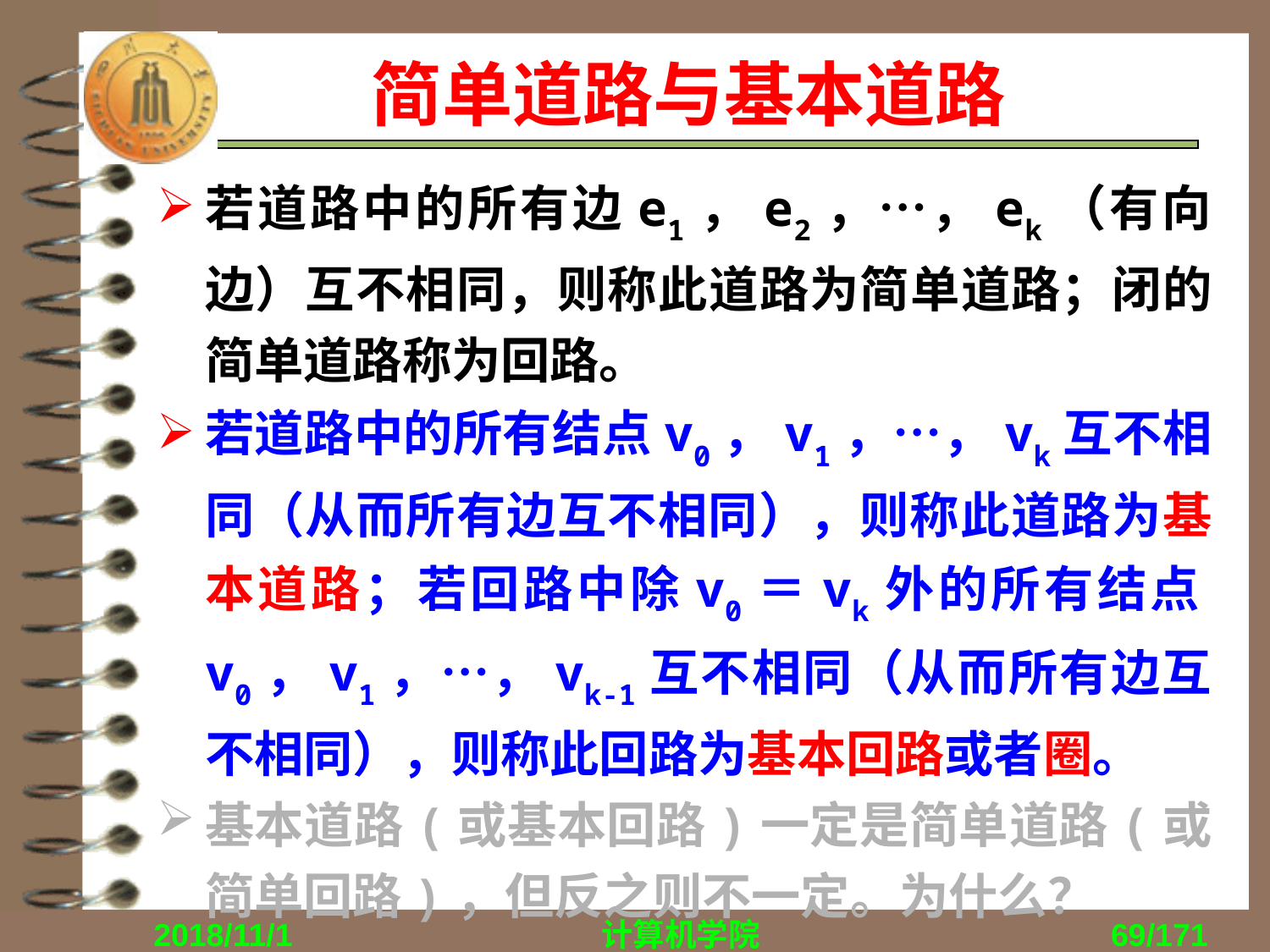

# 简单道路与基本道路
若道路中的所有边e1，e2，…，ek（有向边）互不相同，则称此道路为简单道路；闭的简单道路称为回路。
若道路中的所有结点v0，v1，…，vk互不相同（从而所有边互不相同），则称此道路为基本道路；若回路中除v0＝vk外的所有结点v0，v1，…，vk-1互不相同（从而所有边互不相同），则称此回路为基本回路或者圈。
基本道路(或基本回路)一定是简单道路(或简单回路)，但反之则不一定。为什么？
2018/11/1
计算机学院
69/171